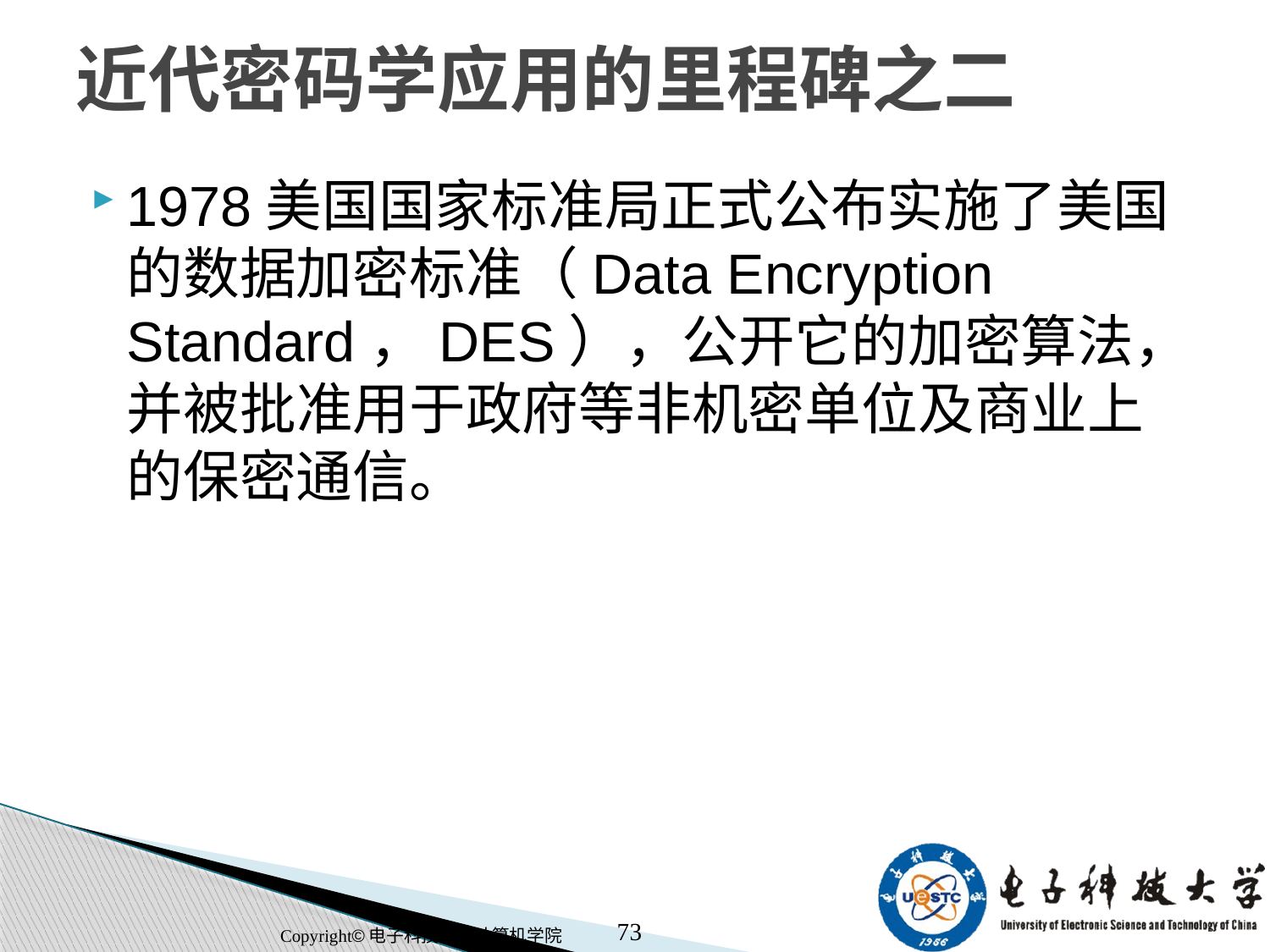

# 近代密码学应用的里程碑之二
1978美国国家标准局正式公布实施了美国的数据加密标准（Data Encryption Standard，DES），公开它的加密算法，并被批准用于政府等非机密单位及商业上的保密通信。
Copyright©电子科技大学计算机学院
73